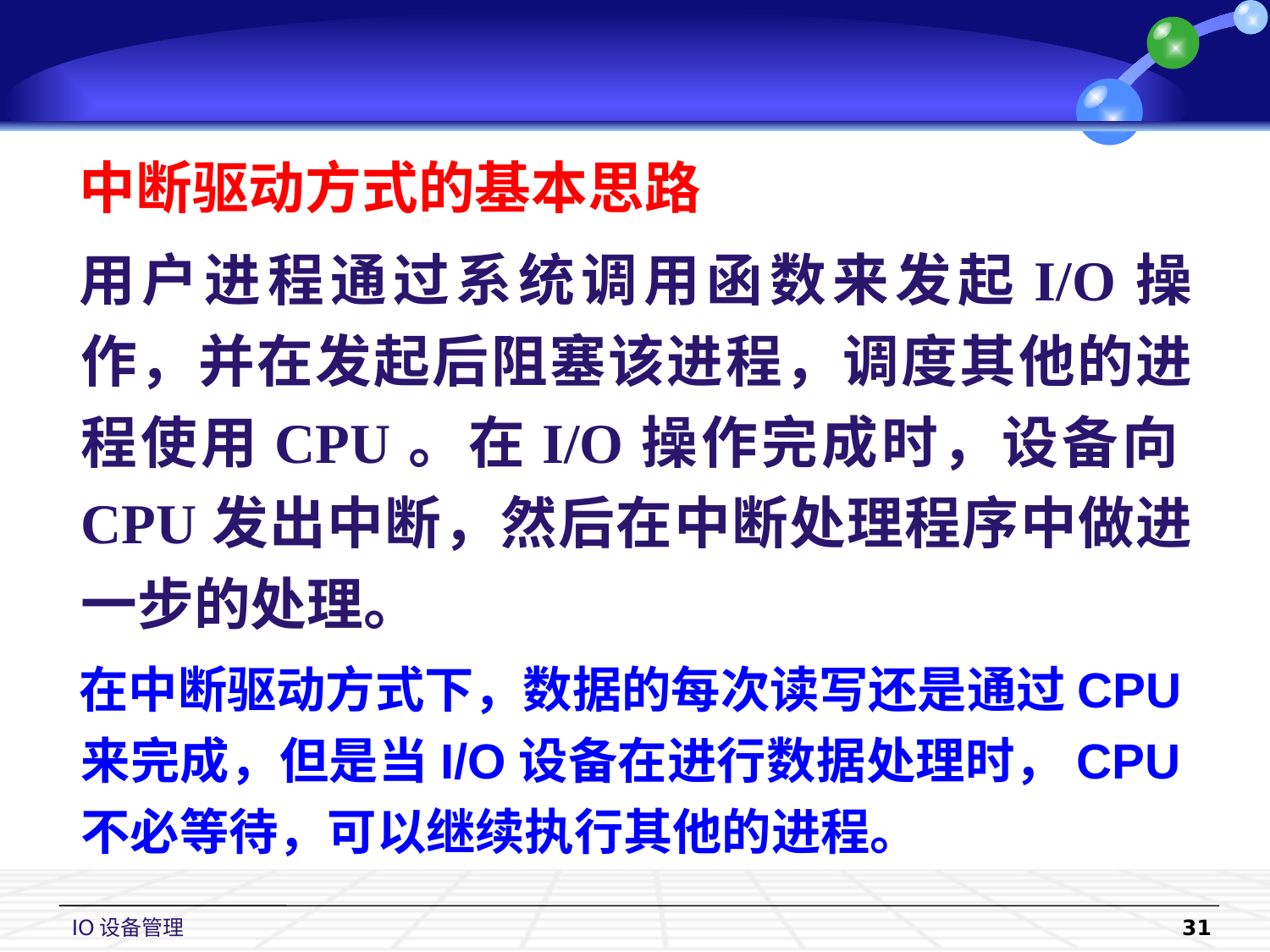

中断驱动方式的基本思路
用户进程通过系统调用函数来发起I/O操作，并在发起后阻塞该进程，调度其他的进程使用CPU。在I/O操作完成时，设备向CPU发出中断，然后在中断处理程序中做进一步的处理。
在中断驱动方式下，数据的每次读写还是通过CPU来完成，但是当I/O设备在进行数据处理时，CPU不必等待，可以继续执行其他的进程。
IO设备管理
31